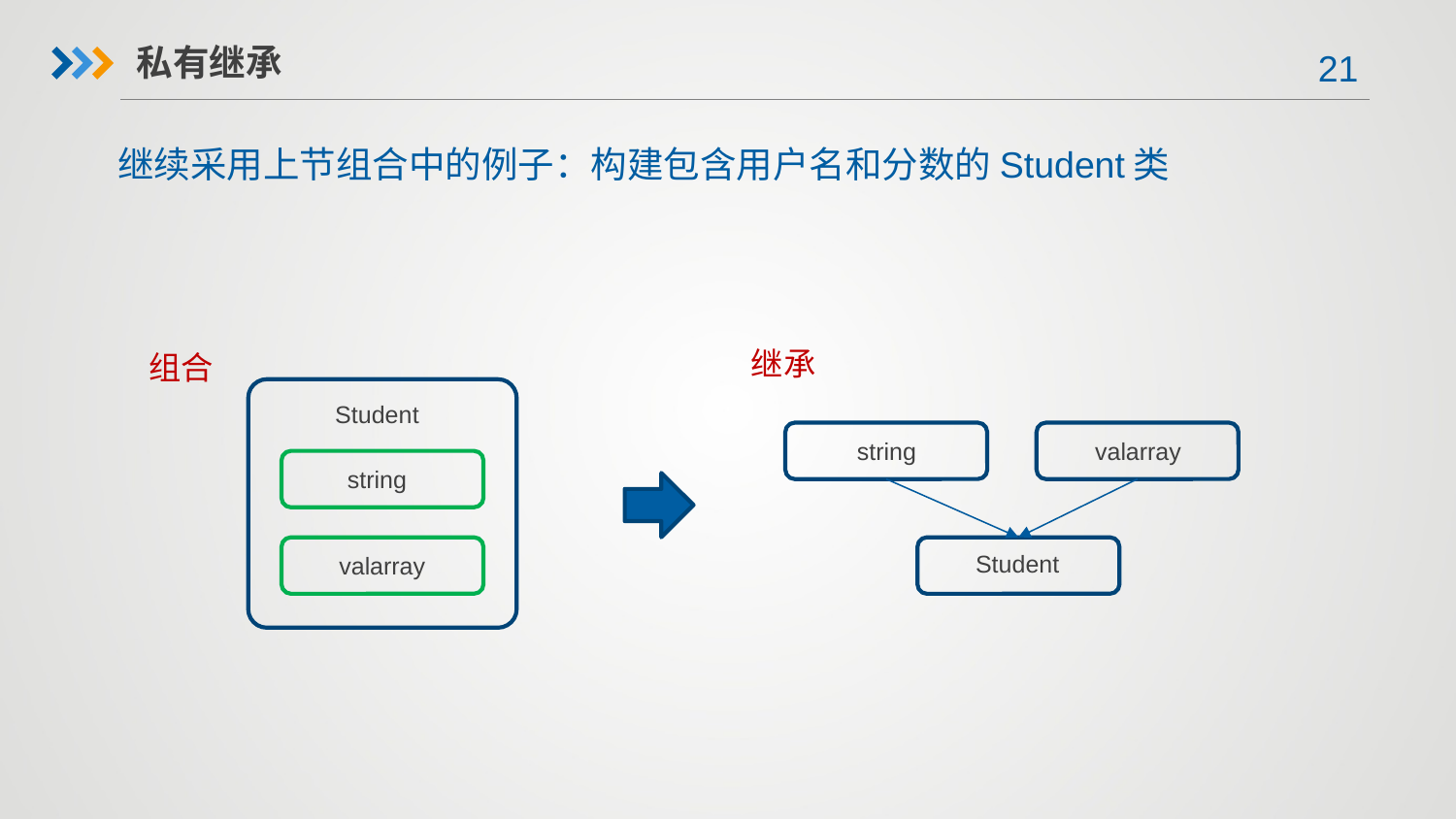

私有继承
继续采用上节组合中的例子：构建包含用户名和分数的Student类
继承
组合

Student

string

valarray

string
valarray

Student